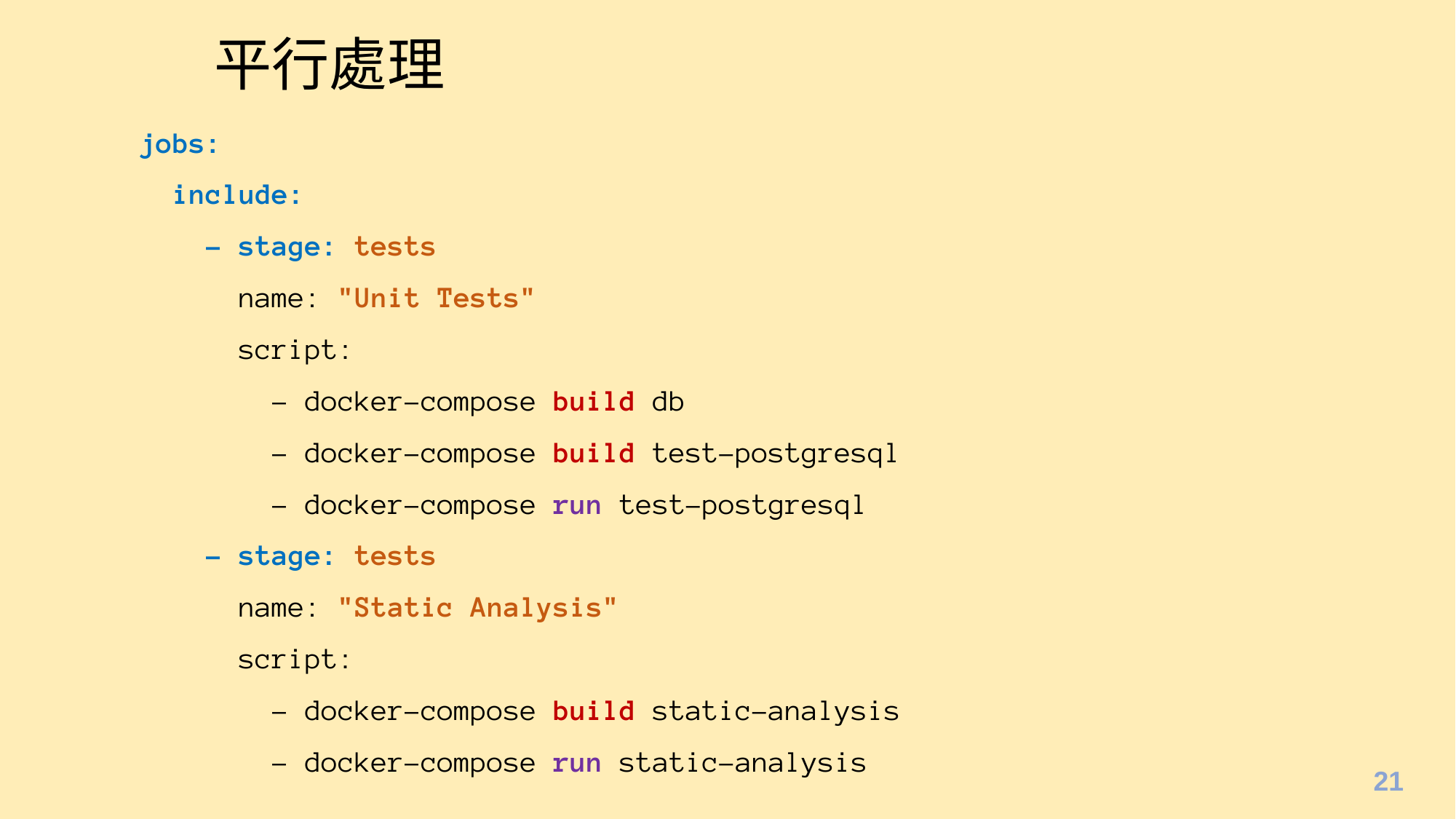

# 平行處理
jobs:
  include:
    - stage: tests
      name: "Unit Tests"
      script:
        - docker-compose build db
        - docker-compose build test-postgresql
        - docker-compose run test-postgresql
    - stage: tests
      name: "Static Analysis"
      script:
        - docker-compose build static-analysis
        - docker-compose run static-analysis

21